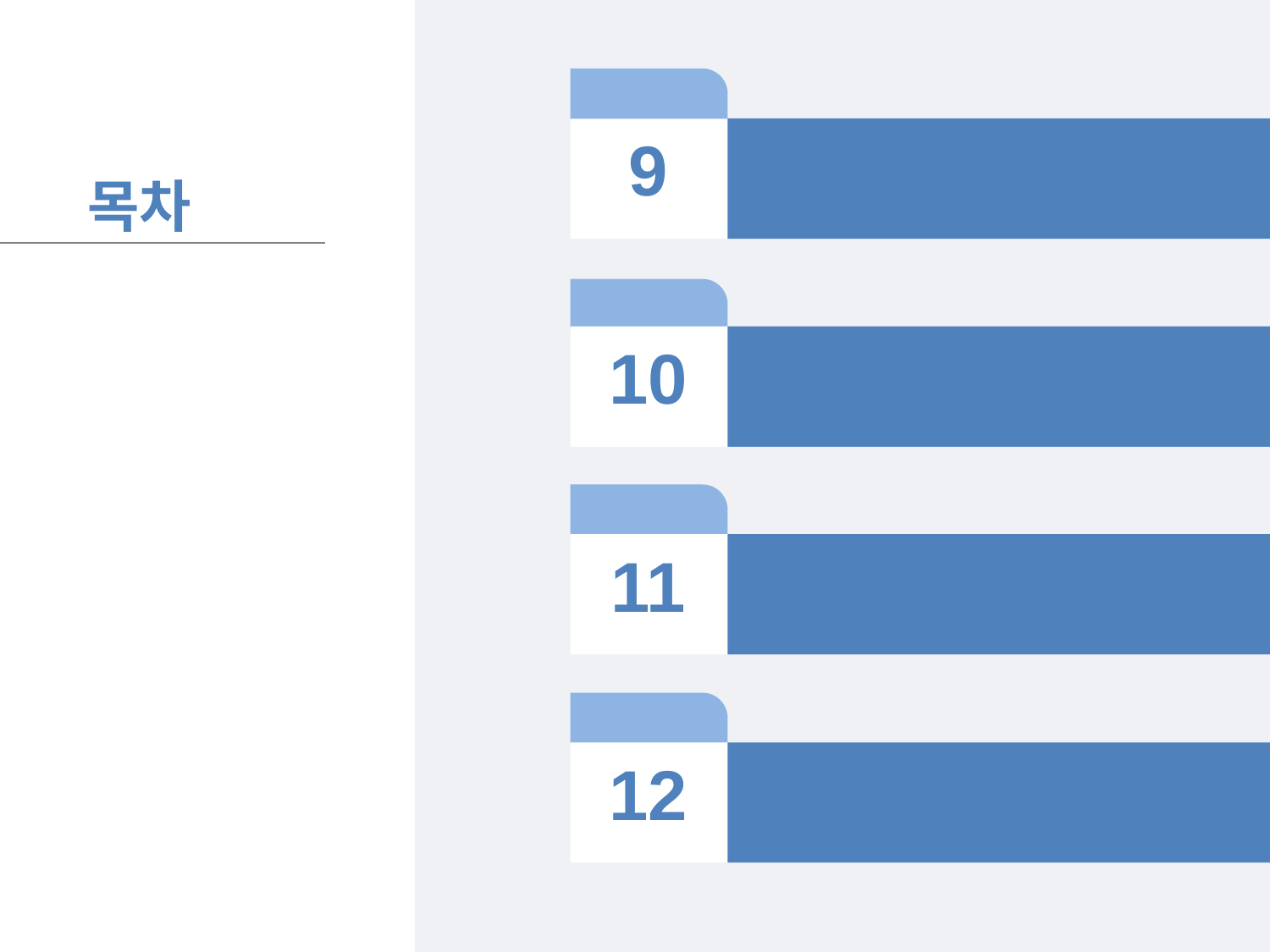

chapter

9
성능 시험 방법
목차

chapter

10
문서화

chapter

11
유지 보수

chapter

12
설치, 인수